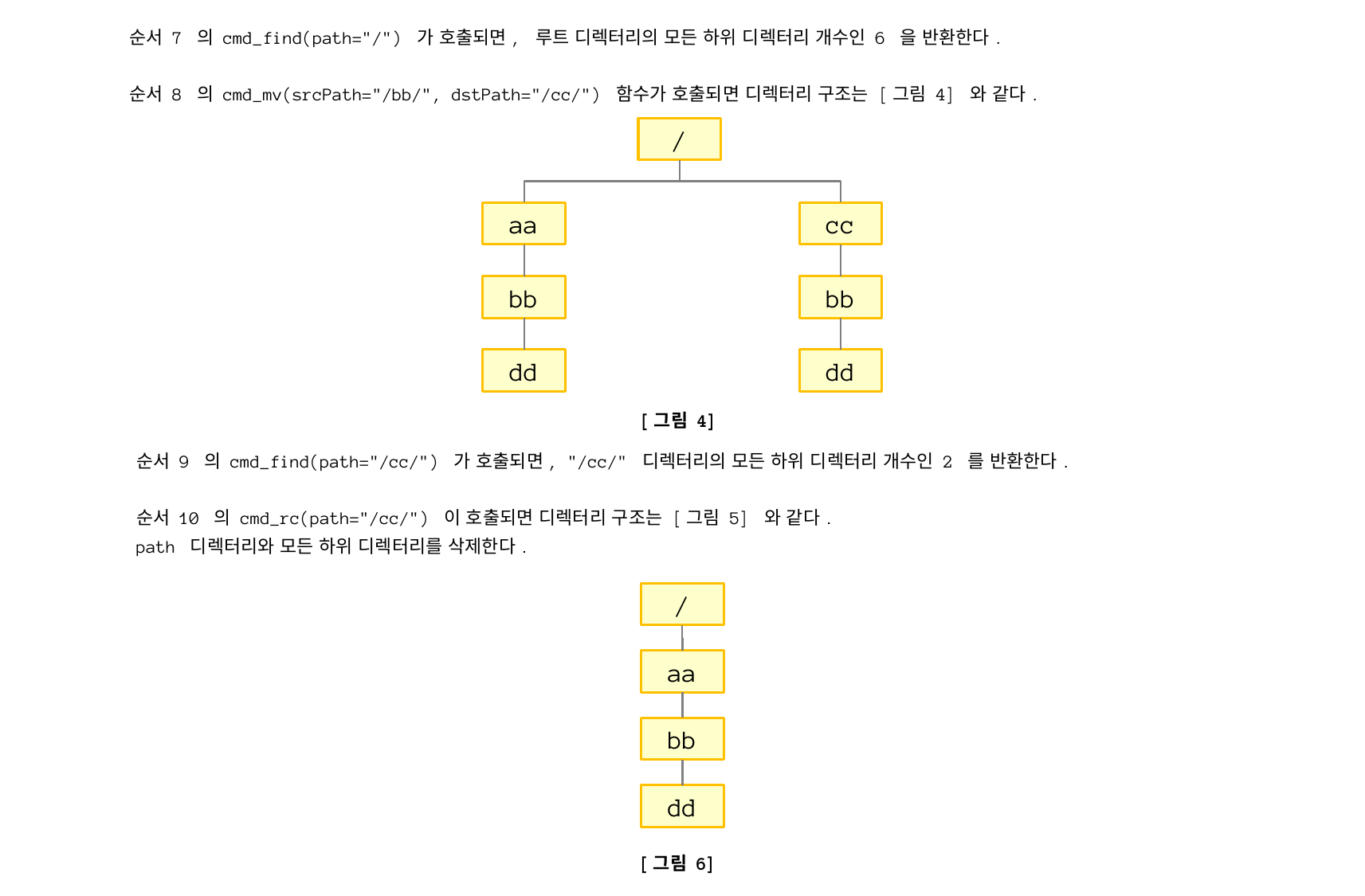

순서 7 의 cmd_find(path="/") 가 호출되면, 루트 디렉터리의 모든 하위 디렉터리 개수인 6 을 반환한다.

순서 8 의 cmd_mv(srcPath="/bb/", dstPath="/cc/") 함수가 호출되면 디렉터리 구조는 [그림 4] 와 같다.
/
aa
cc
bb
bb
dd
dd
[그림 4]
순서 9 의 cmd_find(path="/cc/") 가 호출되면, "/cc/" 디렉터리의 모든 하위 디렉터리 개수인 2 를 반환한다.

순서 10 의 cmd_rc(path="/cc/") 이 호출되면 디렉터리 구조는 [그림 5] 와 같다.
path 디렉터리와 모든 하위 디렉터리를 삭제한다.
/
aa
bb
dd
[그림 6]